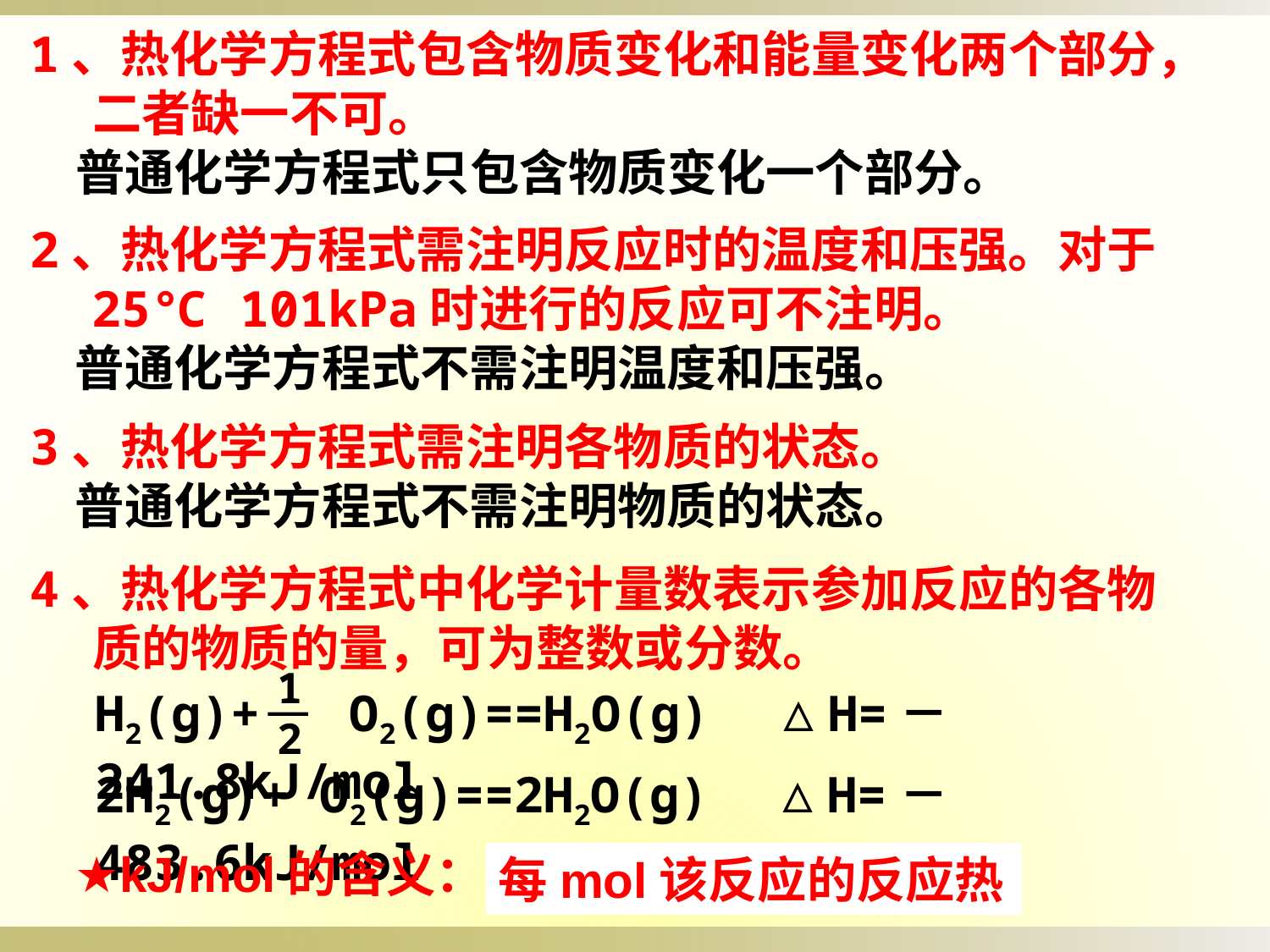

1、热化学方程式包含物质变化和能量变化两个部分，二者缺一不可。
   普通化学方程式只包含物质变化一个部分。
2、热化学方程式需注明反应时的温度和压强。对于   25℃ 101kPa时进行的反应可不注明。
   普通化学方程式不需注明温度和压强。
3、热化学方程式需注明各物质的状态。
   普通化学方程式不需注明物质的状态。
4、热化学方程式中化学计量数表示参加反应的各物质的物质的量，可为整数或分数。
1
2
H2(g)+   O2(g)==H2O(g)  △H=－241.8kJ/mol

2H2(g)+ O2(g)==2H2O(g)  △H=－483.6kJ/mol
★kJ/mol的含义：
阅读  P4  《资料卡片》
每mol该反应的反应热